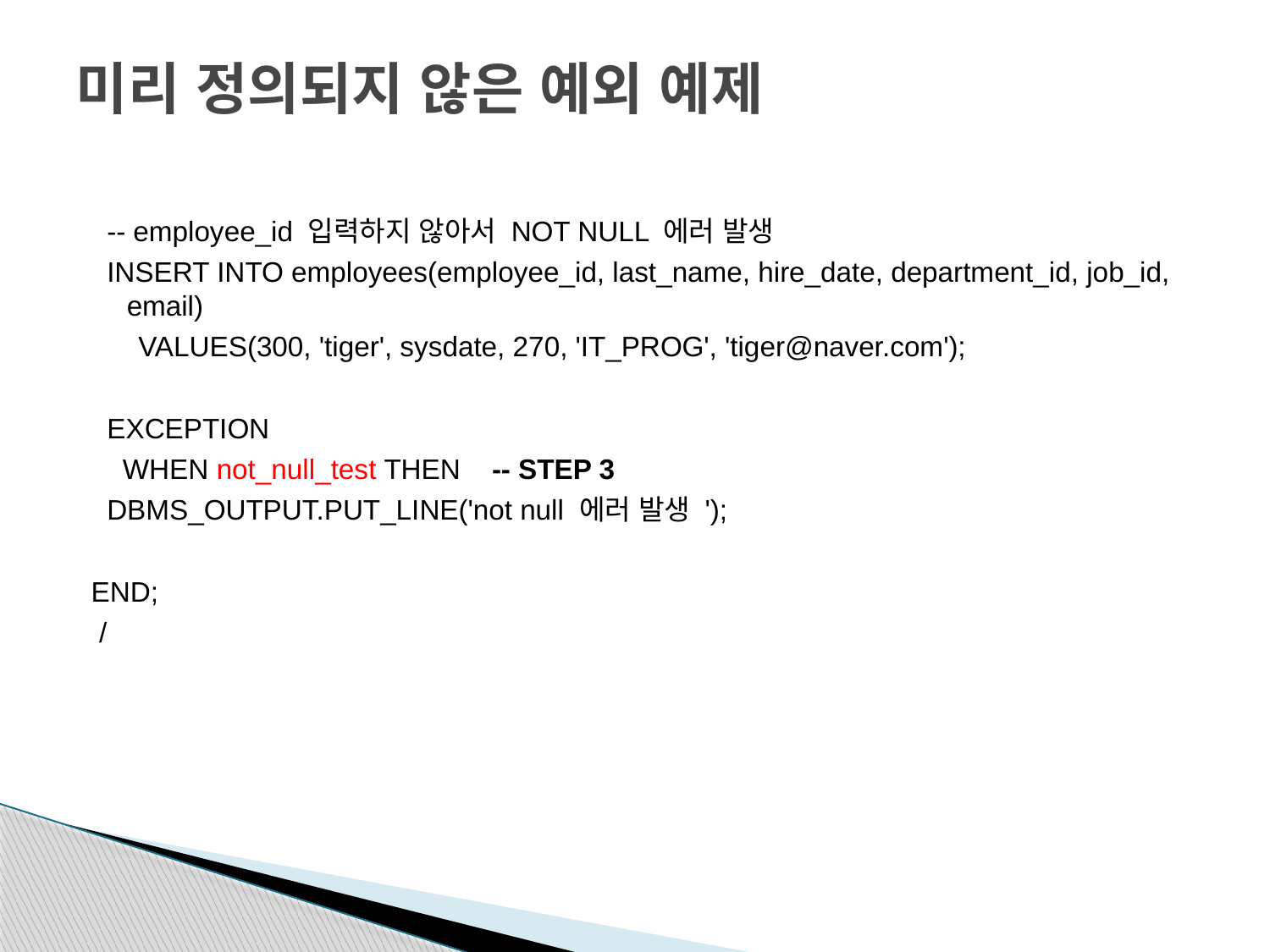

# 미리 정의되지 않은 예외 예제

  -- employee_id 입력하지 않아서 NOT NULL 에러 발생
  INSERT INTO employees(employee_id, last_name, hire_date, department_id, job_id, email)
      VALUES(300, 'tiger', sysdate, 270, 'IT_PROG', 'tiger@naver.com');

  EXCEPTION
    WHEN not_null_test THEN    -- STEP 3
  DBMS_OUTPUT.PUT_LINE('not null 에러 발생 ');

END;
 /